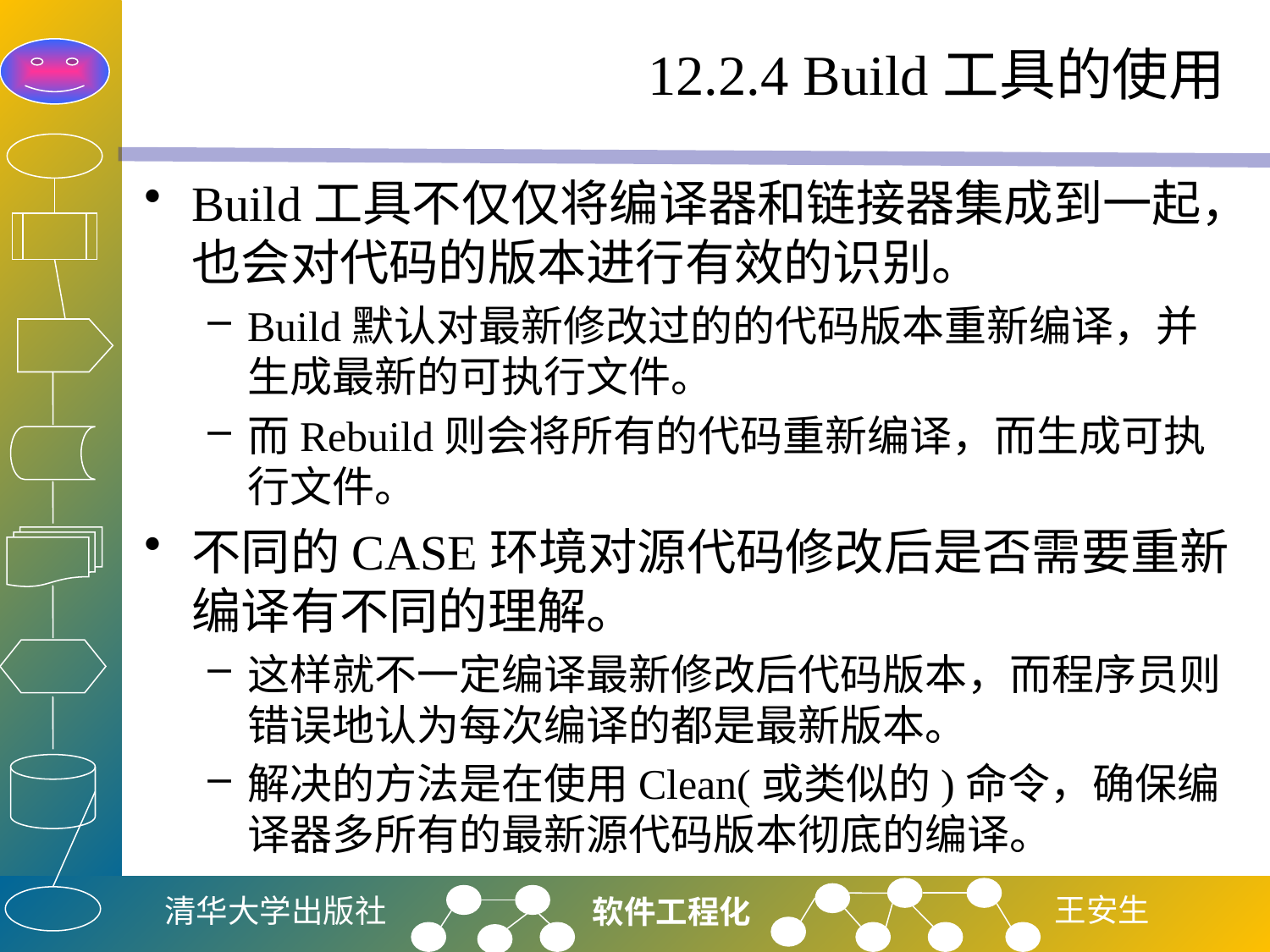

# 12.2.4 Build工具的使用
Build工具不仅仅将编译器和链接器集成到一起，也会对代码的版本进行有效的识别。
Build默认对最新修改过的的代码版本重新编译，并生成最新的可执行文件。
而Rebuild则会将所有的代码重新编译，而生成可执行文件。
不同的CASE环境对源代码修改后是否需要重新编译有不同的理解。
这样就不一定编译最新修改后代码版本，而程序员则错误地认为每次编译的都是最新版本。
解决的方法是在使用Clean(或类似的)命令，确保编译器多所有的最新源代码版本彻底的编译。